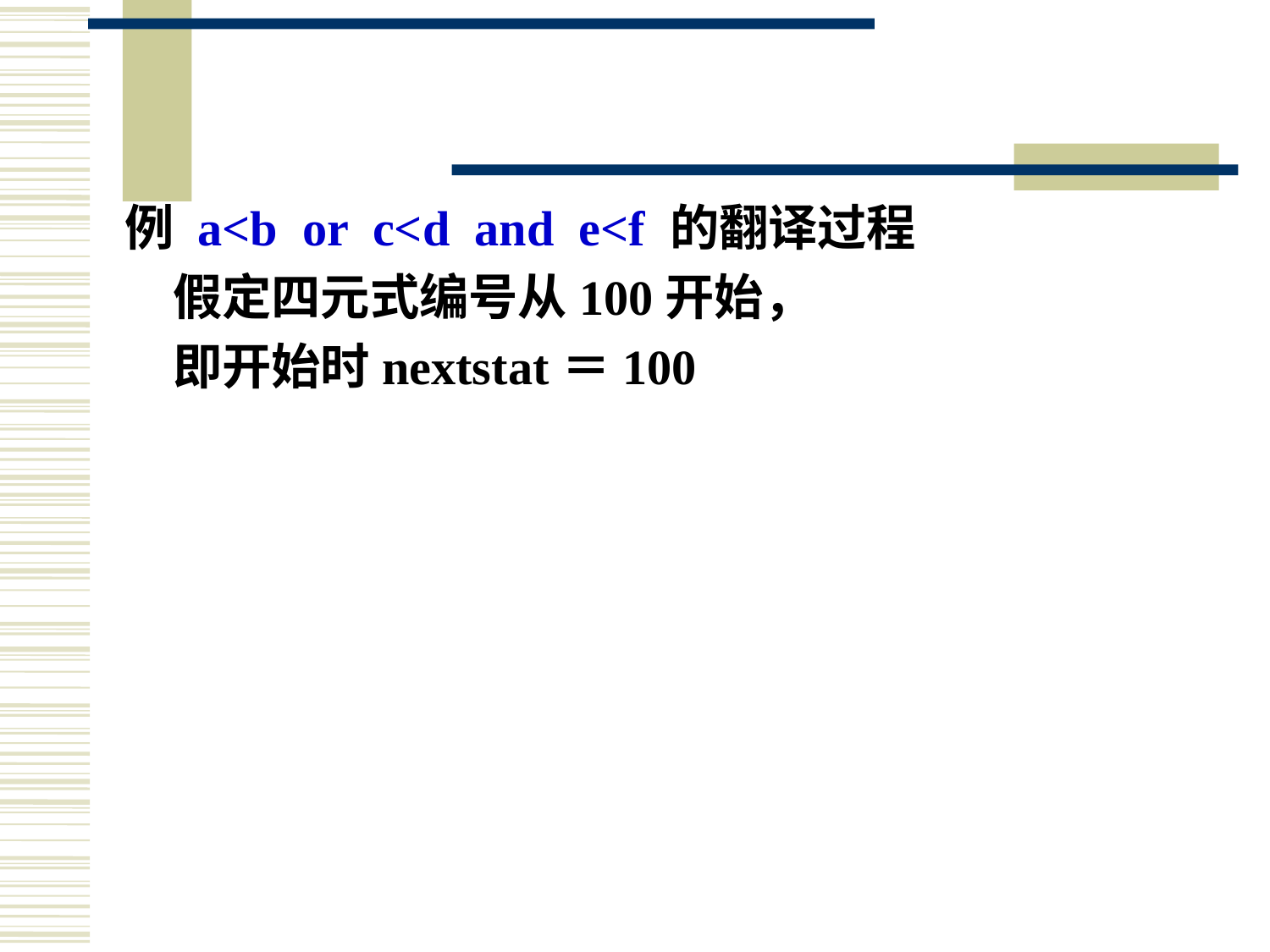

#
例 a<b  or  c<d  and  e<f 的翻译过程
	假定四元式编号从100开始，
	即开始时nextstat＝100